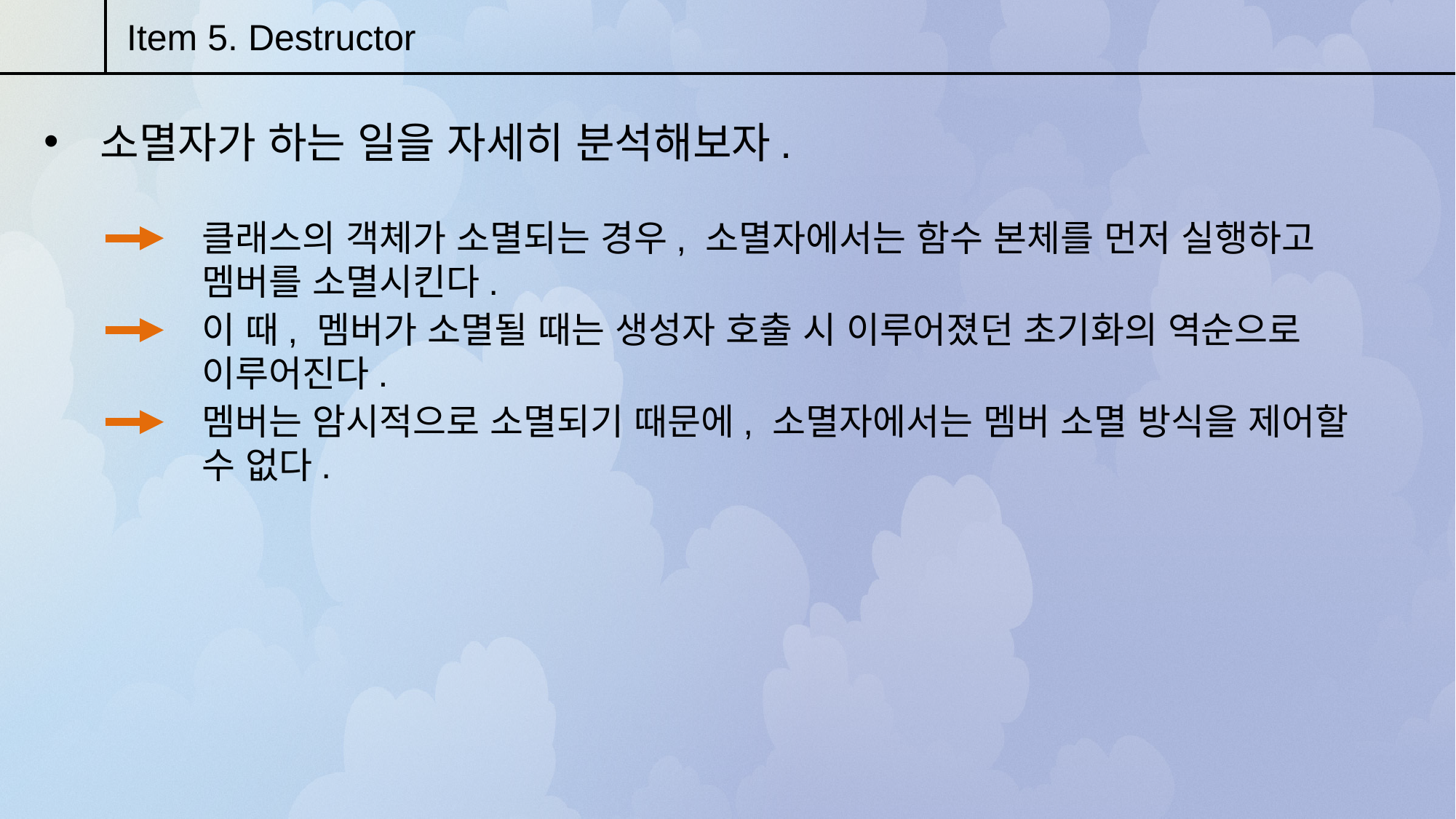

Item 5. Destructor
 소멸자가 하는 일을 자세히 분석해보자.
클래스의 객체가 소멸되는 경우, 소멸자에서는 함수 본체를 먼저 실행하고 멤버를 소멸시킨다.
이 때, 멤버가 소멸될 때는 생성자 호출 시 이루어졌던 초기화의 역순으로 이루어진다.
멤버는 암시적으로 소멸되기 때문에, 소멸자에서는 멤버 소멸 방식을 제어할 수 없다.